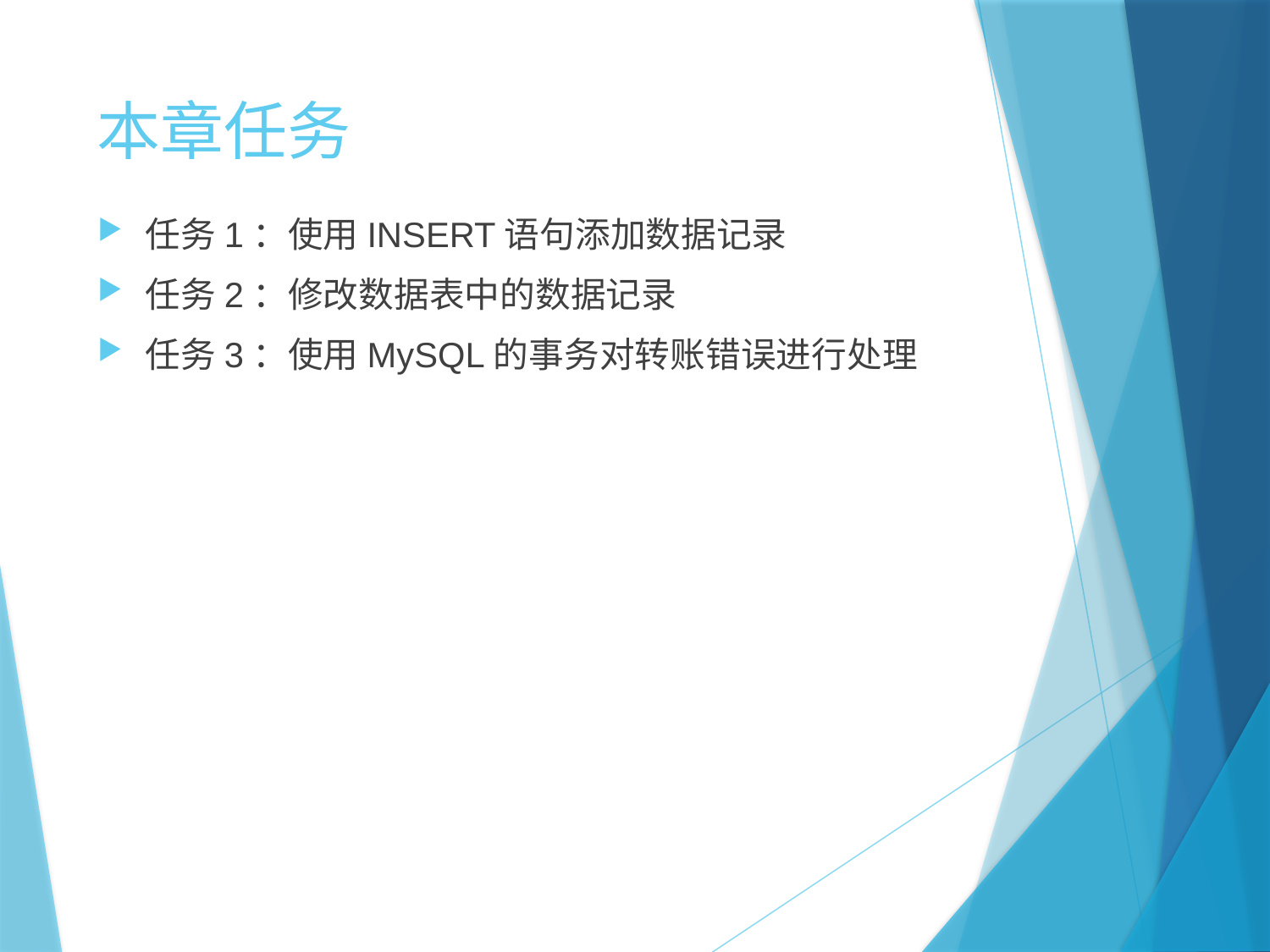

# 本章任务
任务1：使用INSERT语句添加数据记录
任务2：修改数据表中的数据记录
任务3：使用MySQL的事务对转账错误进行处理